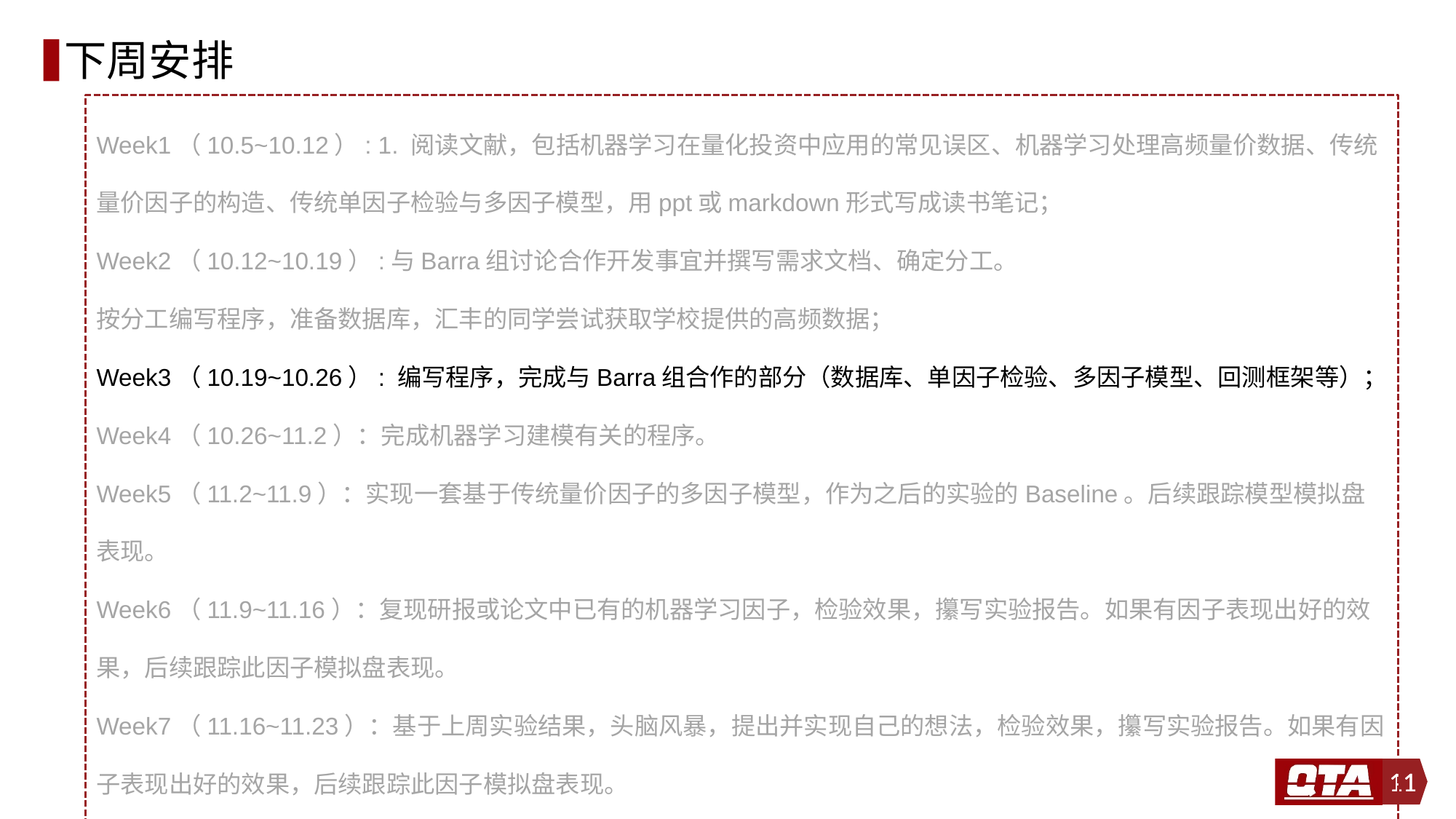

# 下周安排
Week1（10.5~10.12）: 1. 阅读文献，包括机器学习在量化投资中应用的常见误区、机器学习处理高频量价数据、传统量价因子的构造、传统单因子检验与多因子模型，用ppt或markdown形式写成读书笔记；
Week2（10.12~10.19）:与Barra组讨论合作开发事宜并撰写需求文档、确定分工。
按分工编写程序，准备数据库，汇丰的同学尝试获取学校提供的高频数据；
Week3（10.19~10.26）: 编写程序，完成与Barra组合作的部分（数据库、单因子检验、多因子模型、回测框架等）；
Week4（10.26~11.2）：完成机器学习建模有关的程序。
Week5（11.2~11.9）：实现一套基于传统量价因子的多因子模型，作为之后的实验的Baseline。后续跟踪模型模拟盘表现。
Week6（11.9~11.16）：复现研报或论文中已有的机器学习因子，检验效果，攥写实验报告。如果有因子表现出好的效果，后续跟踪此因子模拟盘表现。
Week7（11.16~11.23）：基于上周实验结果，头脑风暴，提出并实现自己的想法，检验效果，攥写实验报告。如果有因子表现出好的效果，后续跟踪此因子模拟盘表现。
Week8（11.23~11.30）：整理所有项目资料，准备FinalPre。
11
11